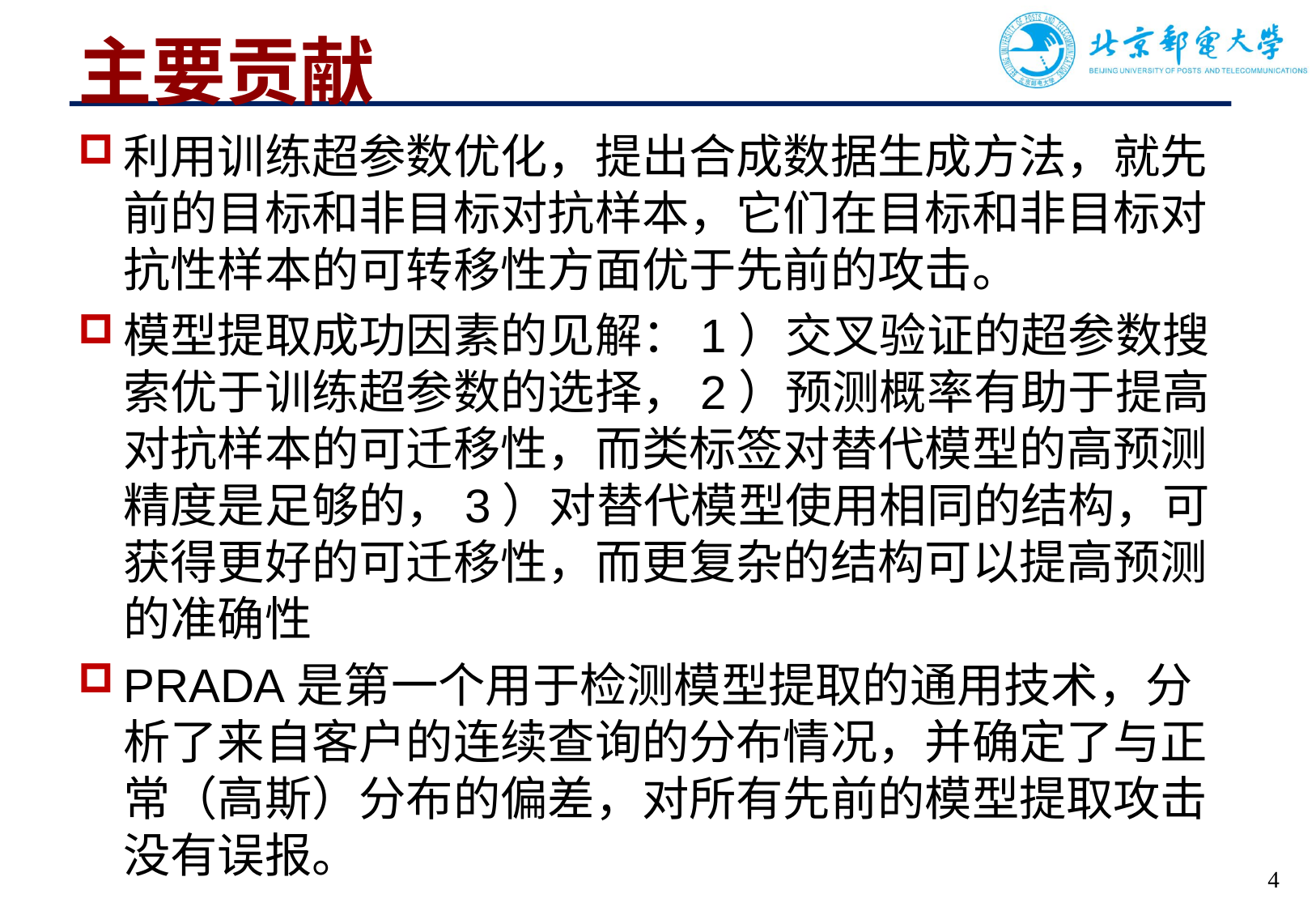

# 主要贡献
利用训练超参数优化，提出合成数据生成方法，就先前的目标和非目标对抗样本，它们在目标和非目标对抗性样本的可转移性方面优于先前的攻击。
模型提取成功因素的见解：1）交叉验证的超参数搜索优于训练超参数的选择，2）预测概率有助于提高对抗样本的可迁移性，而类标签对替代模型的高预测精度是足够的，3）对替代模型使用相同的结构，可获得更好的可迁移性，而更复杂的结构可以提高预测的准确性
PRADA是第一个用于检测模型提取的通用技术，分析了来自客户的连续查询的分布情况，并确定了与正常（高斯）分布的偏差，对所有先前的模型提取攻击没有误报。
4